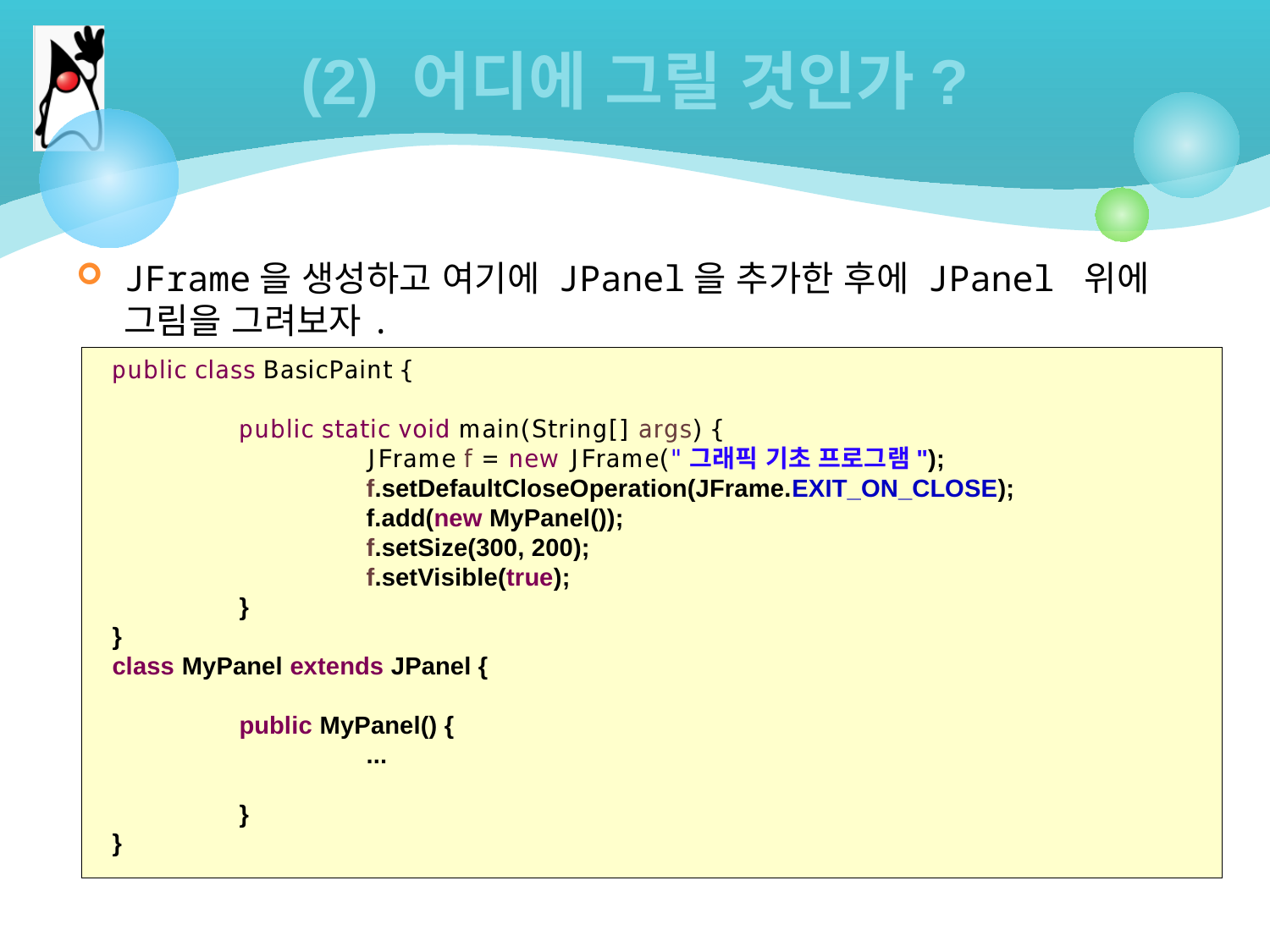

# (2) 어디에 그릴 것인가?
JFrame을 생성하고 여기에 JPanel을 추가한 후에 JPanel 위에 그림을 그려보자.
public class BasicPaint {

	public static void main(String[] args) {
		JFrame f = new JFrame("그래픽 기초 프로그램");
		f.setDefaultCloseOperation(JFrame.EXIT_ON_CLOSE);
		f.add(new MyPanel());
		f.setSize(300, 200);
		f.setVisible(true);
	}
}
class MyPanel extends JPanel {

	public MyPanel() {
		...

	}
}